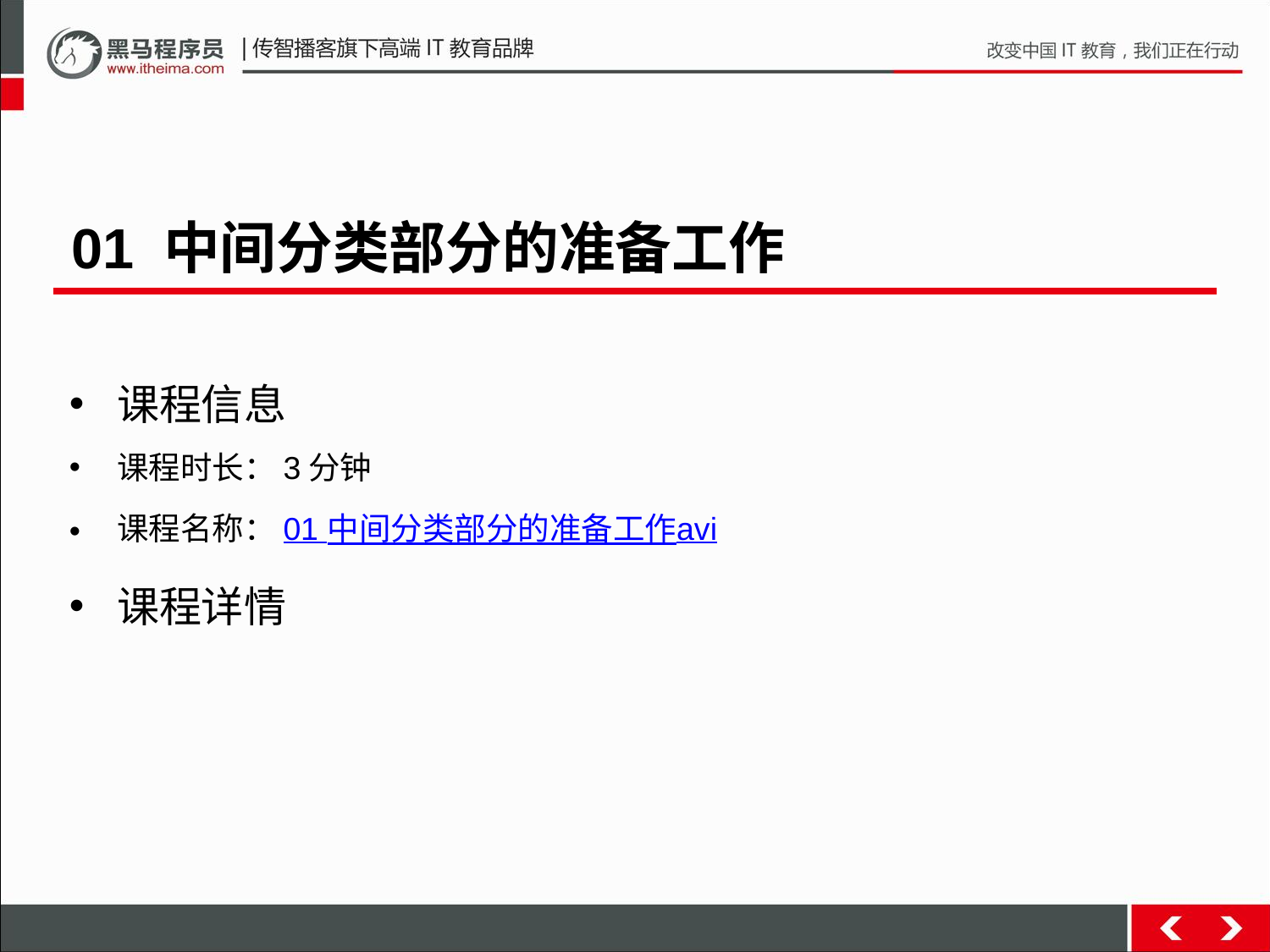

01 中间分类部分的准备工作
课程信息
课程时长：3分钟
课程名称：01 中间分类部分的准备工作avi
课程详情